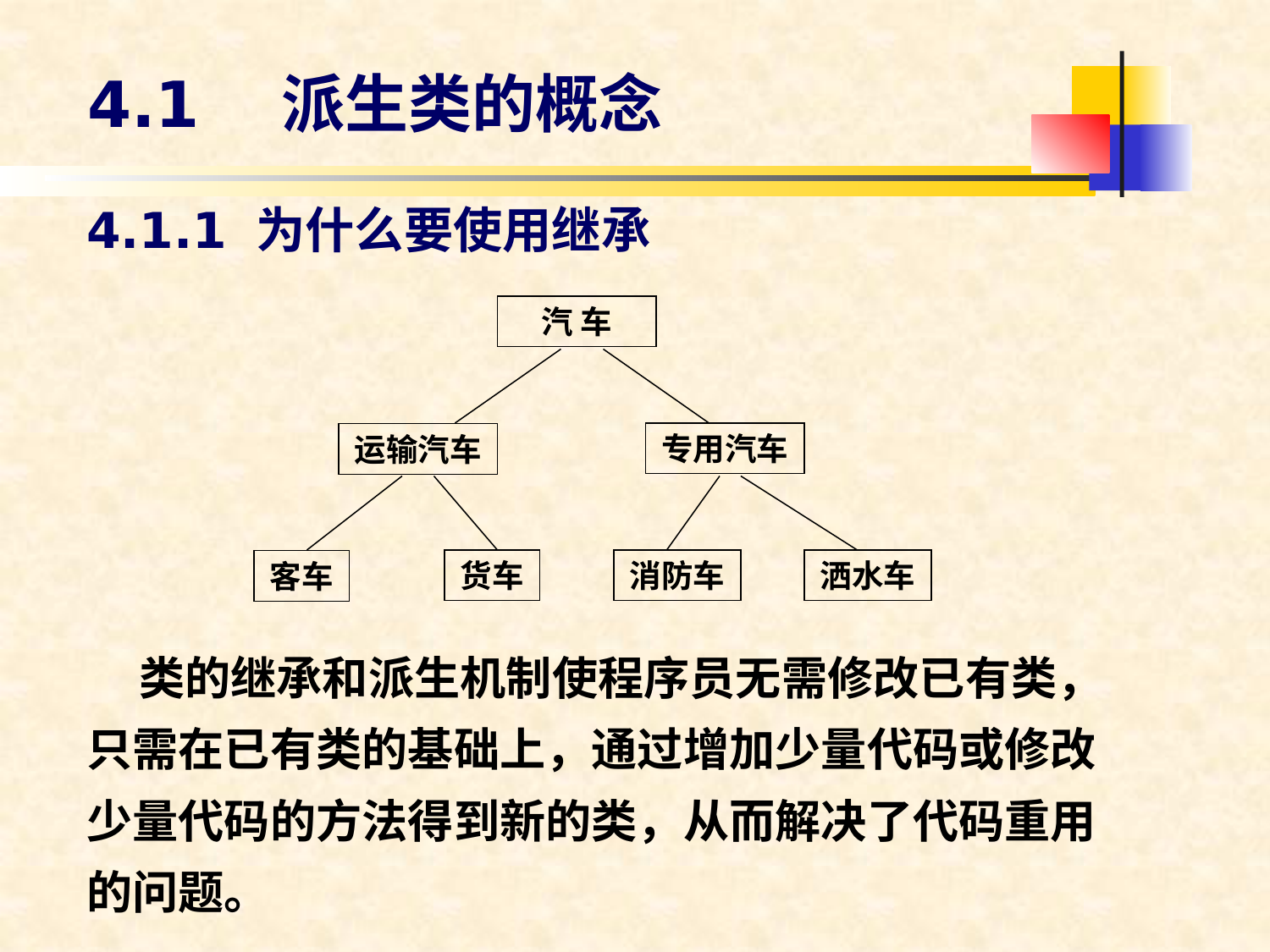

4.1   派生类的概念
4.1.1 为什么要使用继承
汽 车

专用汽车
运输汽车

货车
消防车
洒水车
客车
    类的继承和派生机制使程序员无需修改已有类，只需在已有类的基础上，通过增加少量代码或修改少量代码的方法得到新的类，从而解决了代码重用的问题。